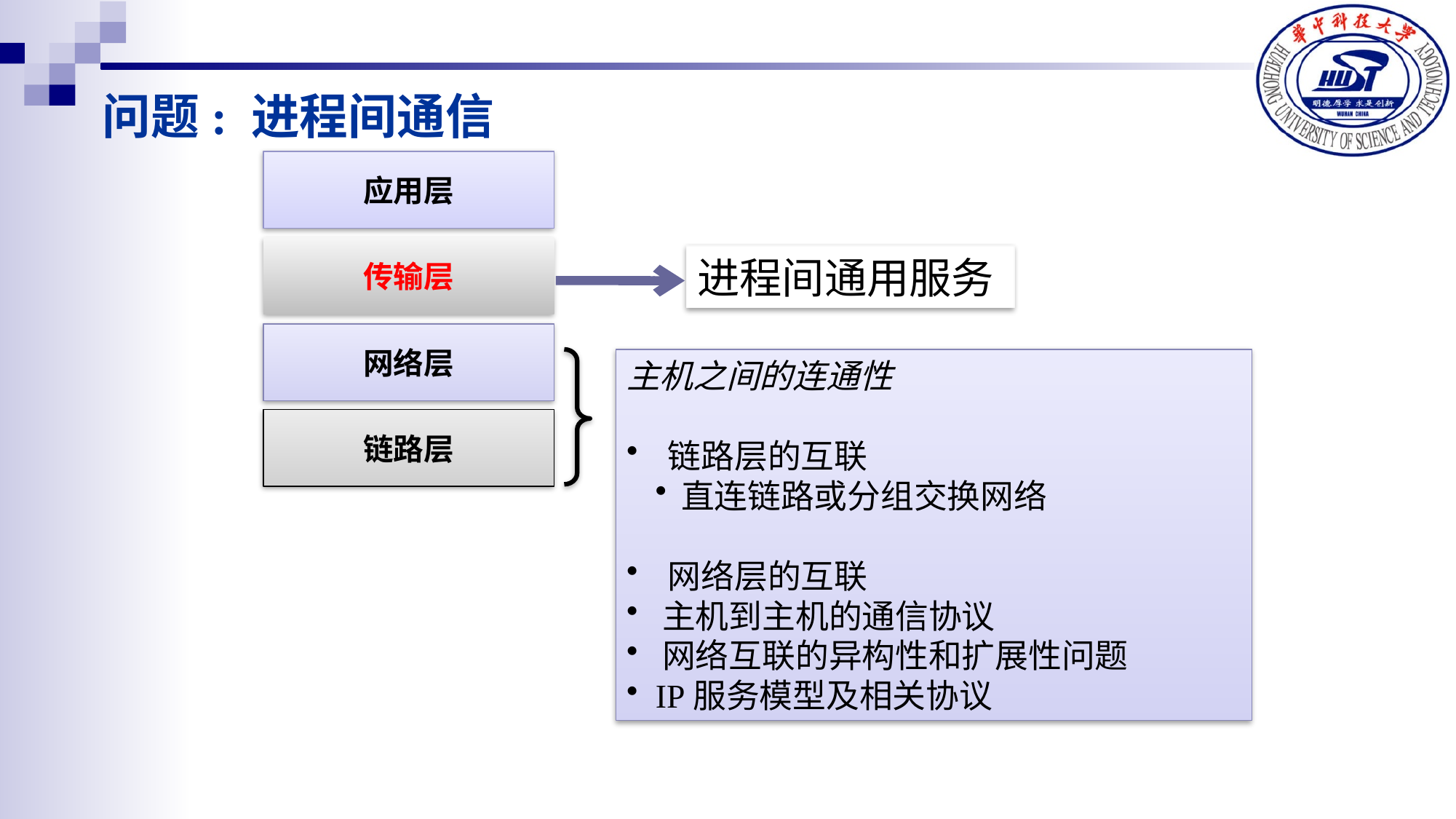

# 问题: 进程间通信
应用层
传输层
网络层
链路层
进程间通用服务

主机之间的连通性

 链路层的互联
直连链路或分组交换网络

 网络层的互联
 主机到主机的通信协议
 网络互联的异构性和扩展性问题
 IP服务模型及相关协议